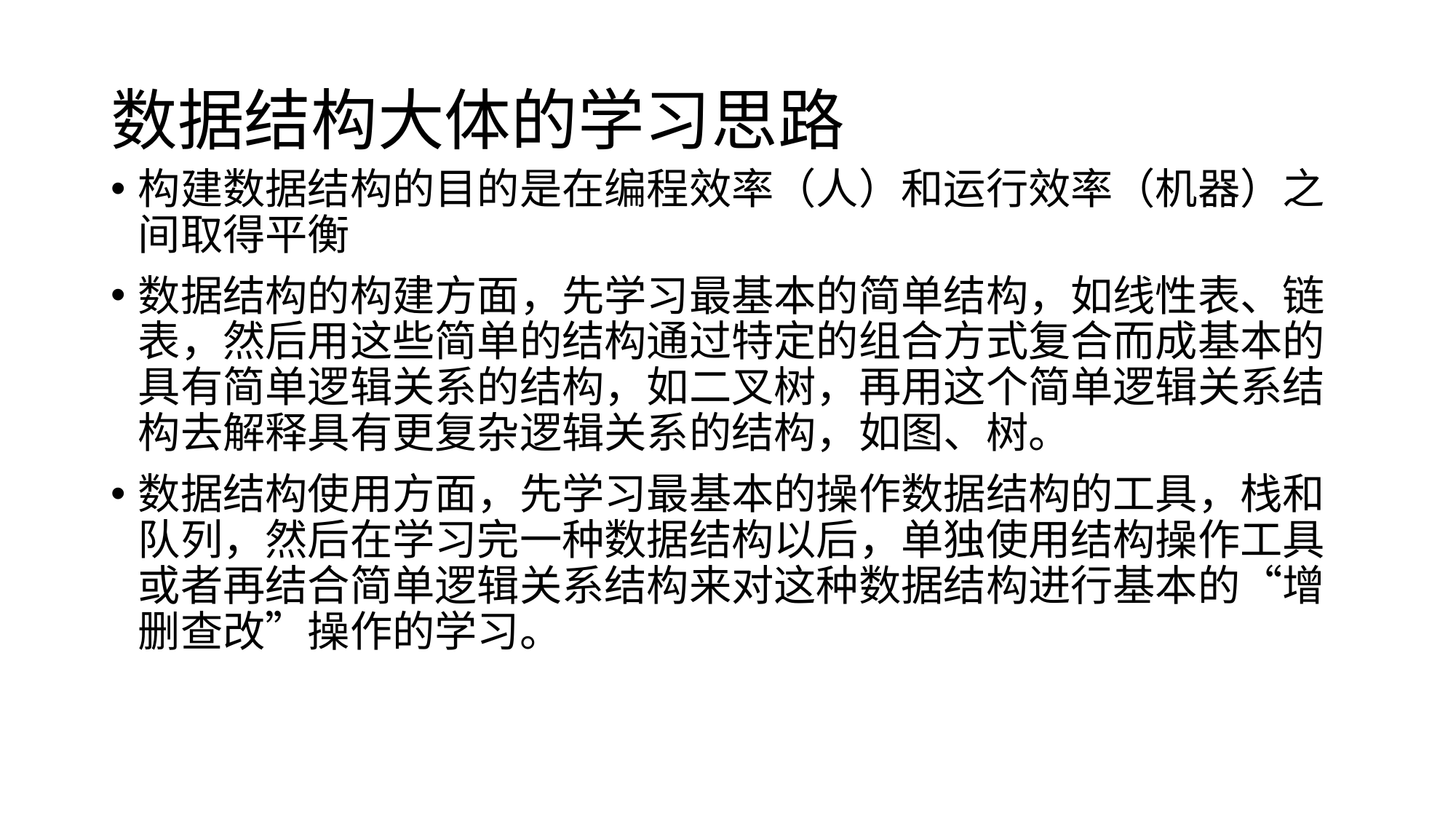

# 数据结构大体的学习思路
构建数据结构的目的是在编程效率（人）和运行效率（机器）之间取得平衡
数据结构的构建方面，先学习最基本的简单结构，如线性表、链表，然后用这些简单的结构通过特定的组合方式复合而成基本的具有简单逻辑关系的结构，如二叉树，再用这个简单逻辑关系结构去解释具有更复杂逻辑关系的结构，如图、树。
数据结构使用方面，先学习最基本的操作数据结构的工具，栈和队列，然后在学习完一种数据结构以后，单独使用结构操作工具或者再结合简单逻辑关系结构来对这种数据结构进行基本的“增删查改”操作的学习。